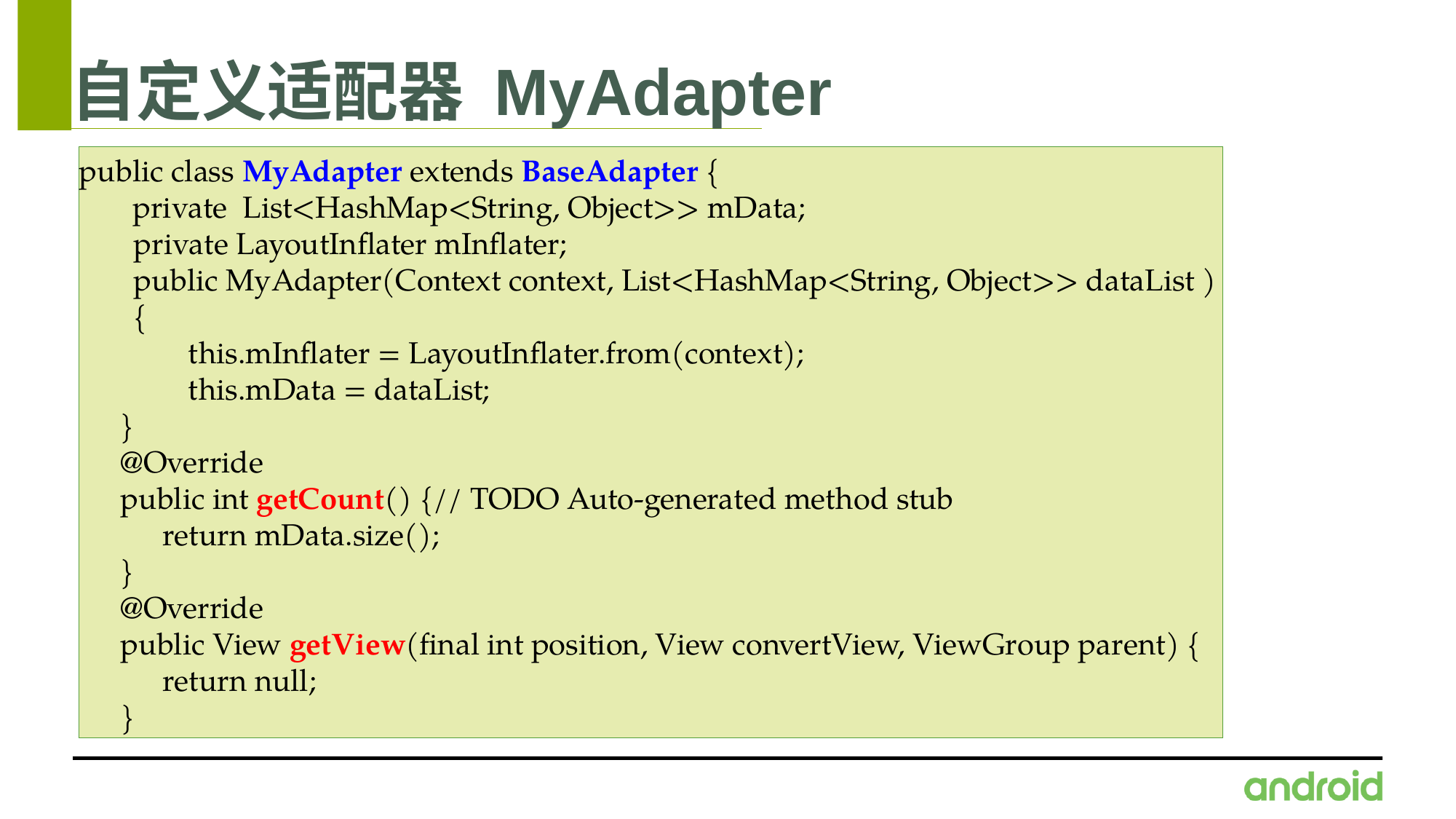

# 自定义适配器 MyAdapter

public class MyAdapter extends BaseAdapter {
       private  List<HashMap<String, Object>> mData;
private LayoutInflater mInflater;
public MyAdapter(Context context, List<HashMap<String, Object>> dataList ){
	this.mInflater = LayoutInflater.from(context);
	this.mData = dataList;
}
@Override
public int getCount() {// TODO Auto-generated method stub
return mData.size();
}
@Override
public View getView(final int position, View convertView, ViewGroup parent) {
return null;
}